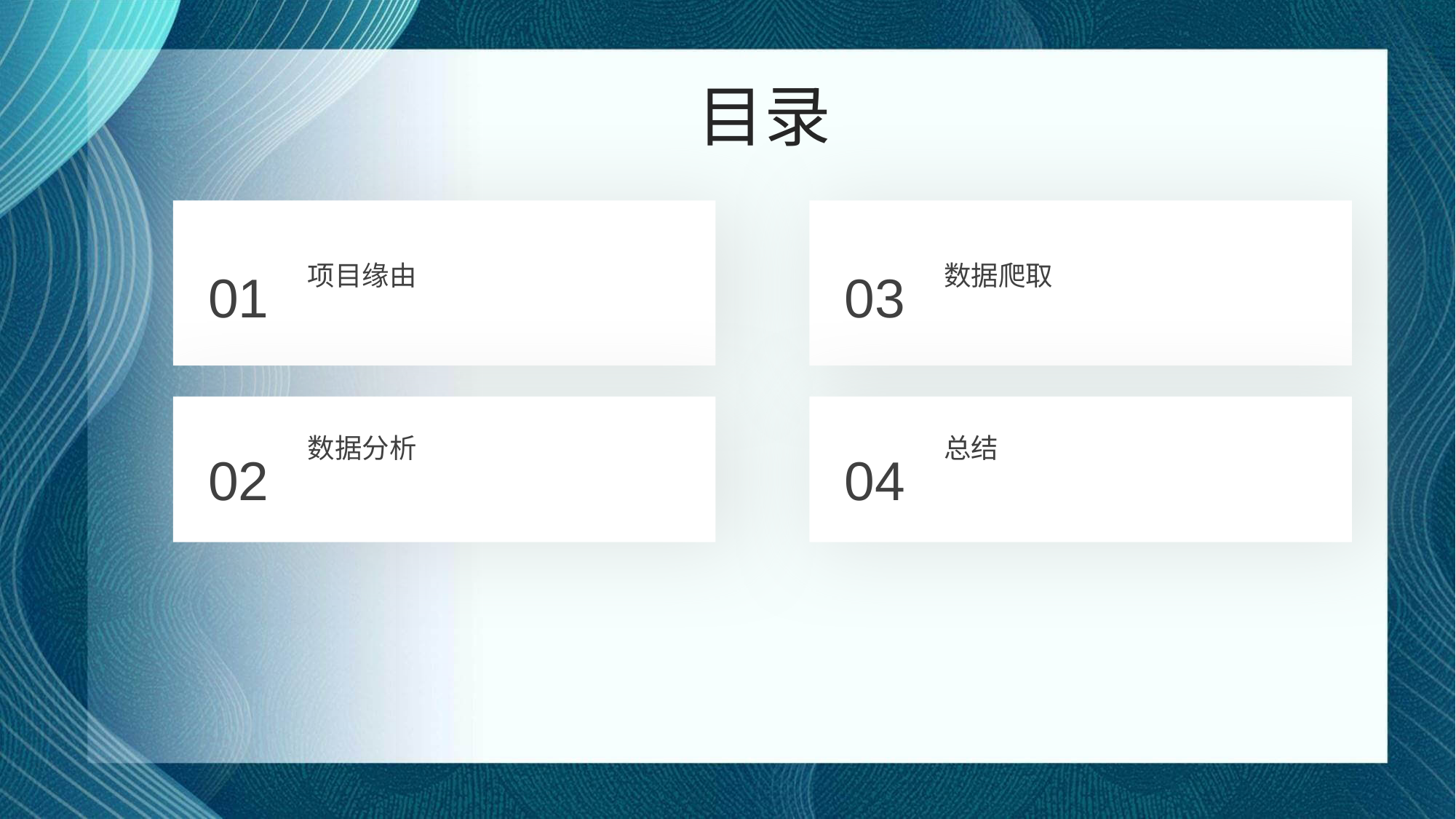

目录

项目缘由
01

数据爬取
03

数据分析
02

总结
04